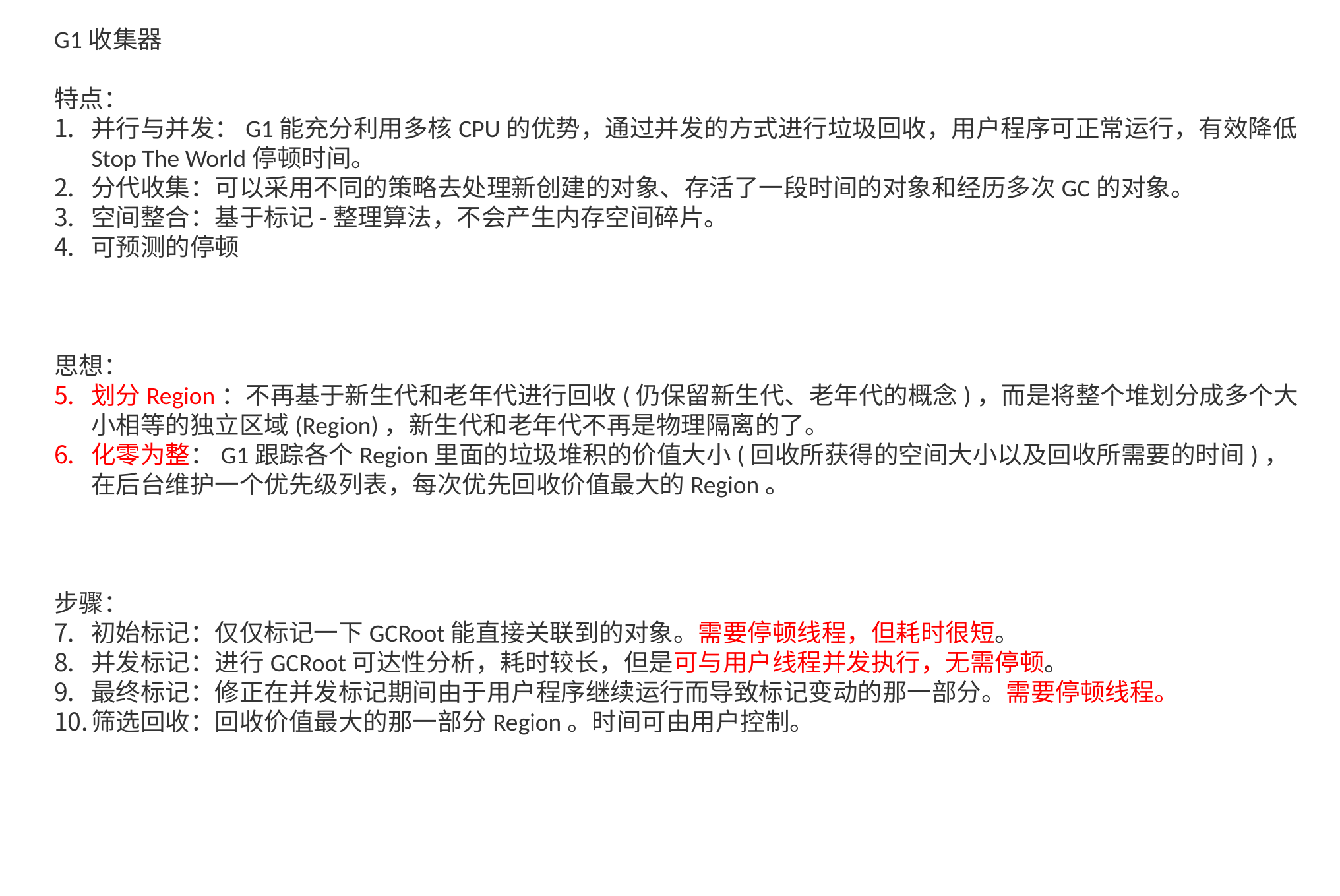

G1收集器

特点：
并行与并发：G1能充分利用多核CPU的优势，通过并发的方式进行垃圾回收，用户程序可正常运行，有效降低Stop The World停顿时间。
分代收集：可以采用不同的策略去处理新创建的对象、存活了一段时间的对象和经历多次GC的对象。
空间整合：基于标记-整理算法，不会产生内存空间碎片。
可预测的停顿

思想：
划分Region：不再基于新生代和老年代进行回收(仍保留新生代、老年代的概念)，而是将整个堆划分成多个大小相等的独立区域(Region)，新生代和老年代不再是物理隔离的了。
化零为整：G1跟踪各个Region里面的垃圾堆积的价值大小(回收所获得的空间大小以及回收所需要的时间)，在后台维护一个优先级列表，每次优先回收价值最大的Region。

步骤：
初始标记：仅仅标记一下GCRoot能直接关联到的对象。需要停顿线程，但耗时很短。
并发标记：进行GCRoot可达性分析，耗时较长，但是可与用户线程并发执行，无需停顿。
最终标记：修正在并发标记期间由于用户程序继续运行而导致标记变动的那一部分。需要停顿线程。
筛选回收：回收价值最大的那一部分Region。时间可由用户控制。